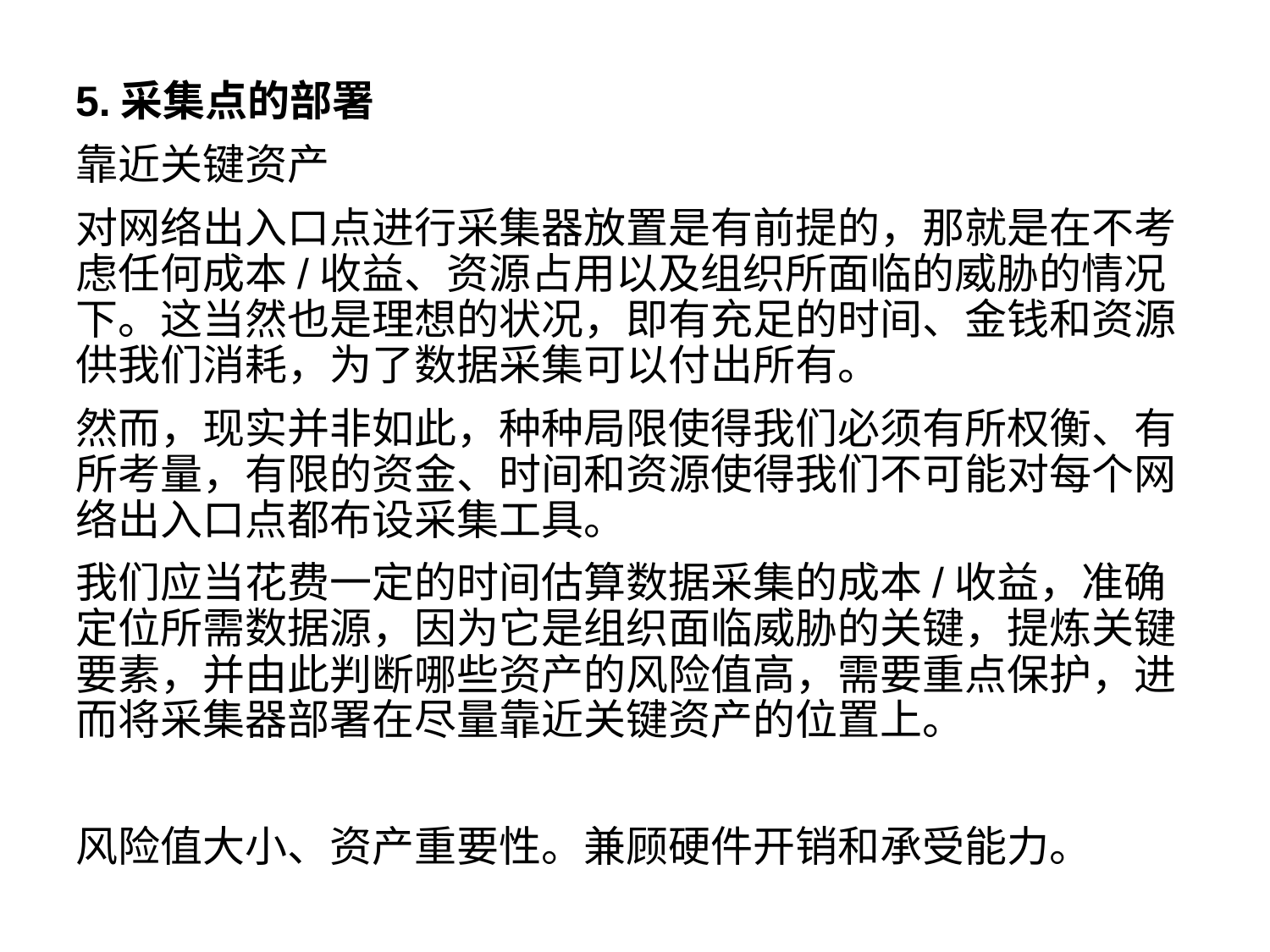

5.采集点的部署
靠近关键资产
对网络出入口点进行采集器放置是有前提的，那就是在不考虑任何成本/收益、资源占用以及组织所面临的威胁的情况下。这当然也是理想的状况，即有充足的时间、金钱和资源供我们消耗，为了数据采集可以付出所有。
然而，现实并非如此，种种局限使得我们必须有所权衡、有所考量，有限的资金、时间和资源使得我们不可能对每个网络出入口点都布设采集工具。
我们应当花费一定的时间估算数据采集的成本/收益，准确定位所需数据源，因为它是组织面临威胁的关键，提炼关键要素，并由此判断哪些资产的风险值高，需要重点保护，进而将采集器部署在尽量靠近关键资产的位置上。

风险值大小、资产重要性。兼顾硬件开销和承受能力。